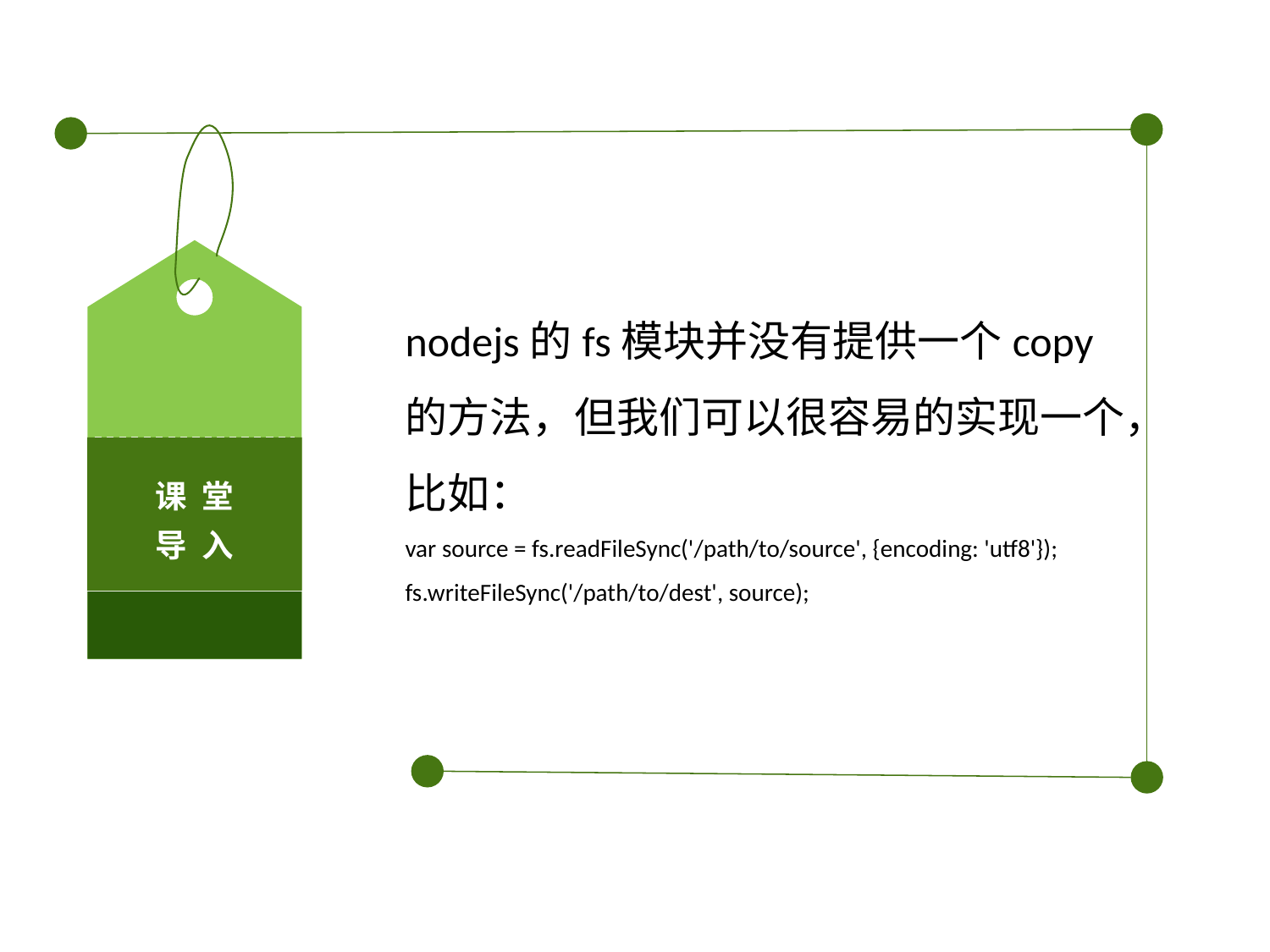

课  堂
导  入

nodejs的fs模块并没有提供一个copy的方法，但我们可以很容易的实现一个，比如：
var source = fs.readFileSync('/path/to/source', {encoding: 'utf8'});
fs.writeFileSync('/path/to/dest', source);